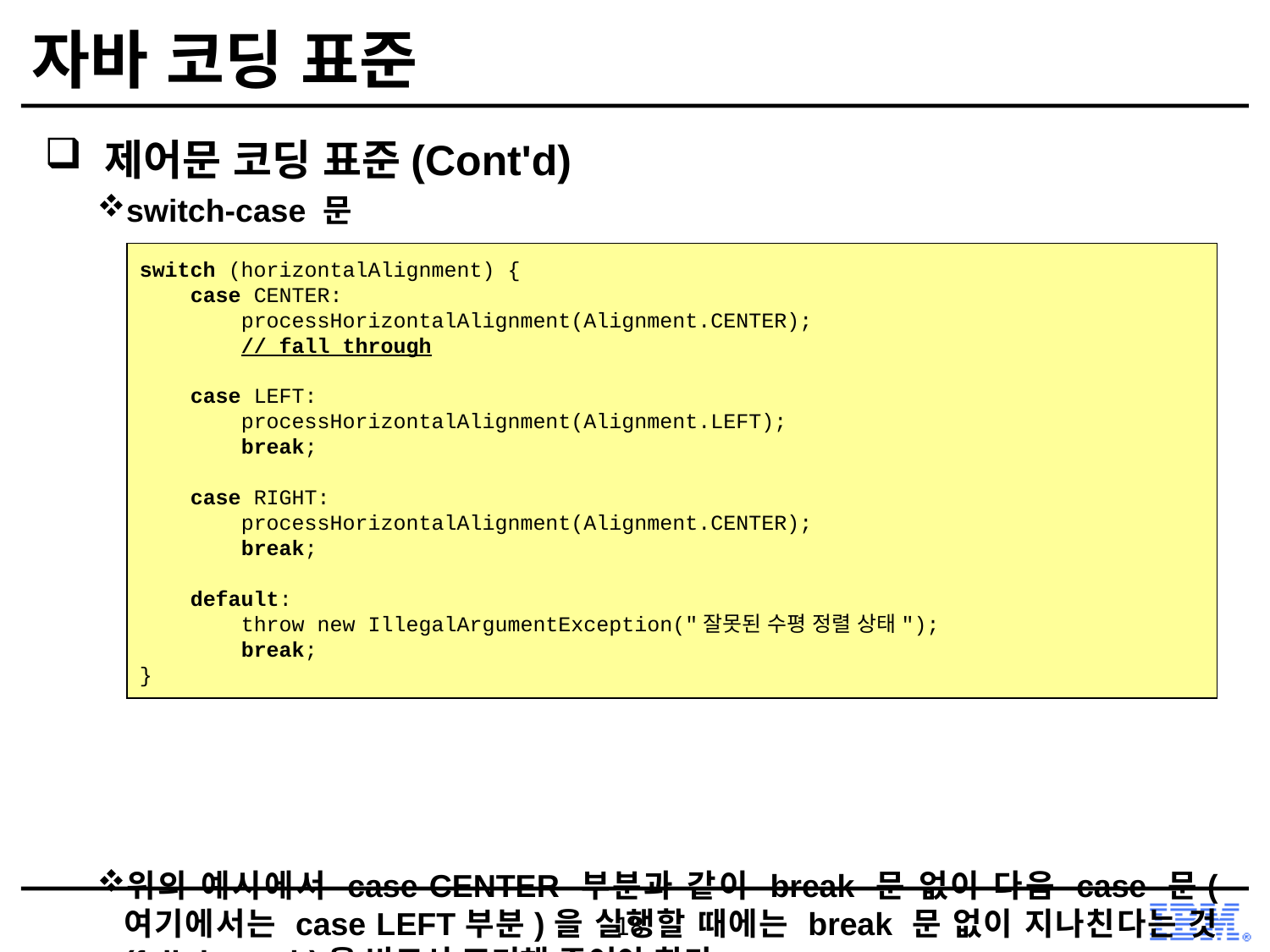

# 자바 코딩 표준
 제어문 코딩 표준(Cont'd)
switch-case 문

위의 예시에서 case CENTER 부분과 같이 break 문 없이 다음 case 문(여기에서는 case LEFT부분)을 실행할 때에는 break 문 없이 지나친다는 것(fall through)을 반드시 표기해 주어야 한다.
모든 switch 문에는 위와 같이 default 부분을 제일 뒤쪽에 반드시 적어주어야 한다.
switch (horizontalAlignment) {
    case CENTER:
        processHorizontalAlignment(Alignment.CENTER);
        // fall through

    case LEFT:
        processHorizontalAlignment(Alignment.LEFT);
        break;

    case RIGHT:
        processHorizontalAlignment(Alignment.CENTER);
        break;

    default:
        throw new IllegalArgumentException("잘못된 수평 정렬 상태");
        break;
}
18